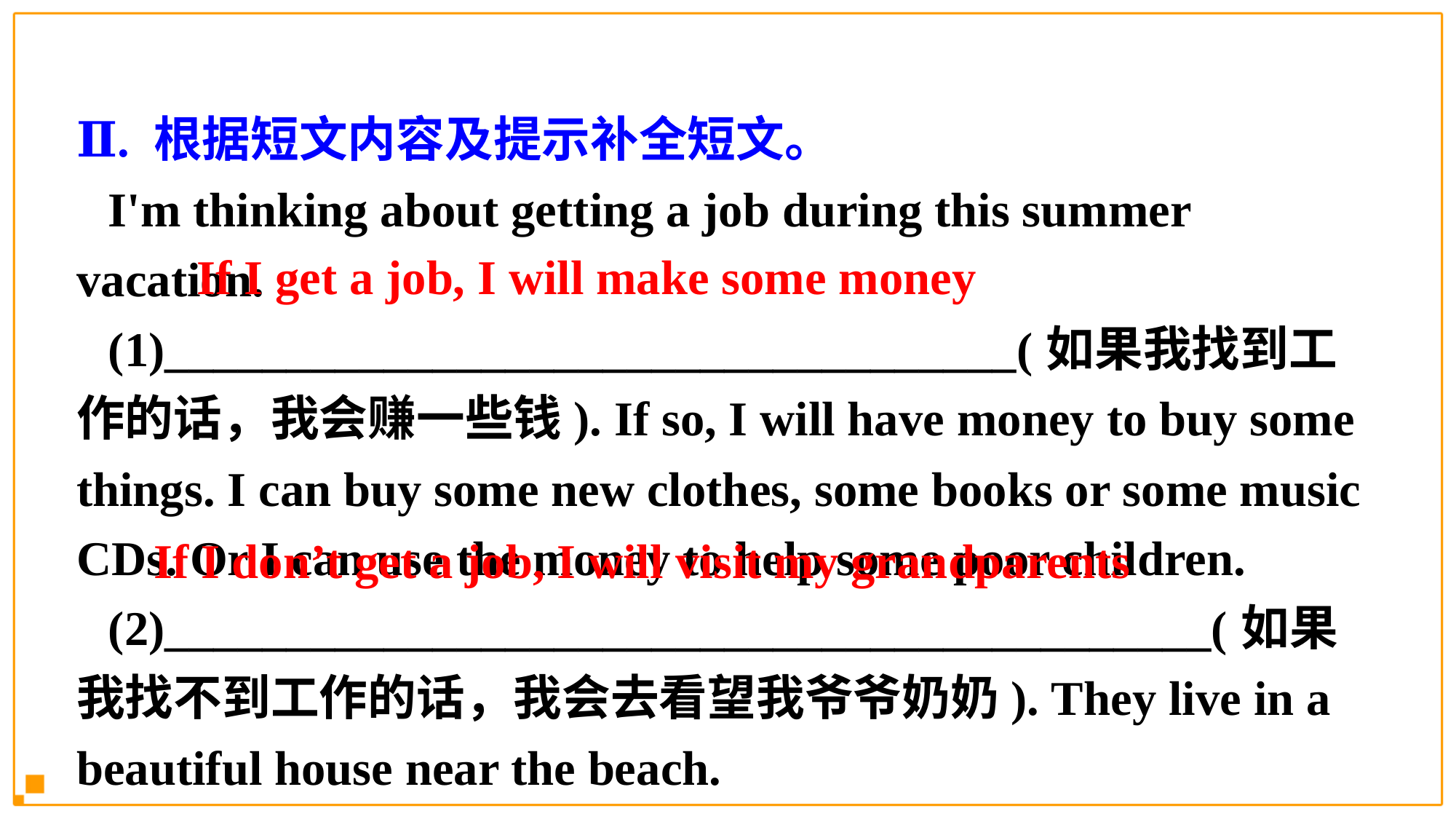

Ⅱ. 根据短文内容及提示补全短文。
I'm thinking about getting a job during this summer vacation.
(1)___________________________________(如果我找到工作的话，我会赚一些钱). If so, I will have money to buy some things. I can buy some new clothes, some books or some music CDs. Or I can use the money to help some poor children.
(2)___________________________________________(如果我找不到工作的话，我会去看望我爷爷奶奶). They live in a beautiful house near the beach.
If I get a job, I will make some money
If I don’t get a job, I will visit my grandparents